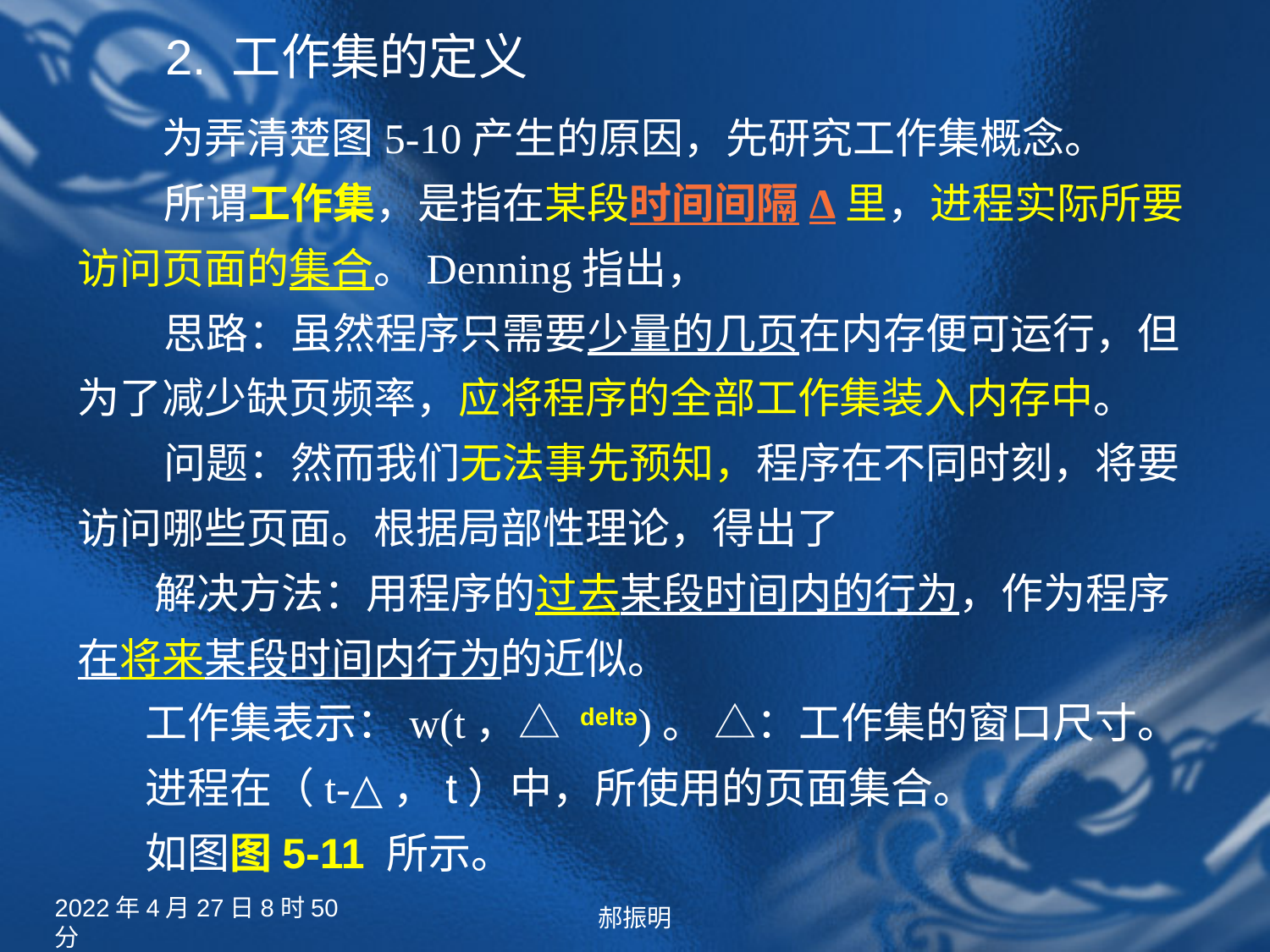

# 2. 工作集的定义
　　为弄清楚图5-10产生的原因，先研究工作集概念。
        所谓工作集，是指在某段时间间隔Δ里，进程实际所要访问页面的集合。Denning指出，
        思路：虽然程序只需要少量的几页在内存便可运行，但为了减少缺页频率，应将程序的全部工作集装入内存中。
        问题：然而我们无法事先预知，程序在不同时刻，将要访问哪些页面。根据局部性理论，得出了
       解决方法：用程序的过去某段时间内的行为，作为程序在将来某段时间内行为的近似。
      工作集表示：w(t，△ deltə)。 △：工作集的窗口尺寸。
      进程在（t-△，t）中，所使用的页面集合。
      如图图5-11 所示。

2022年4月27日8时50分
郝振明